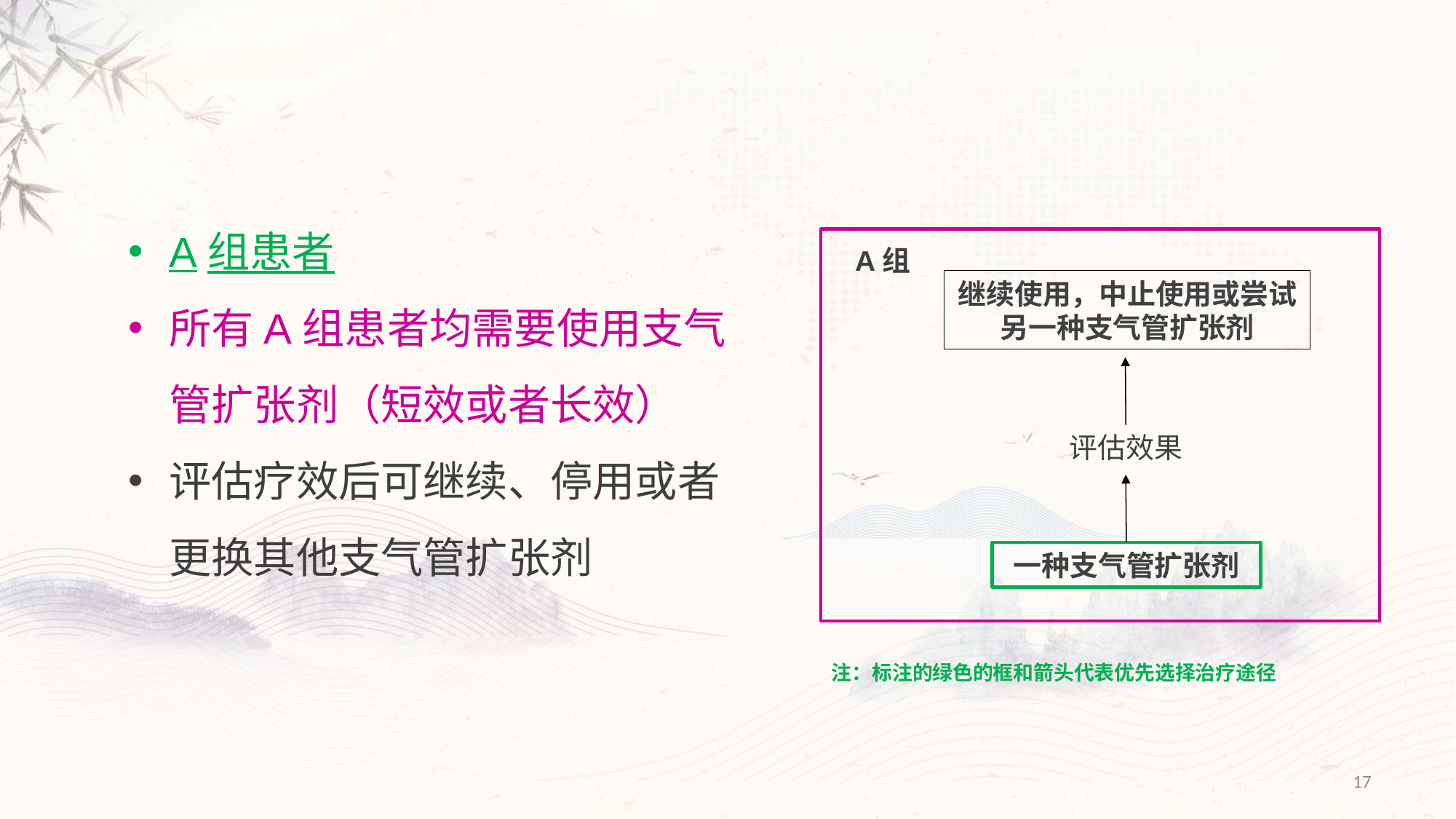

A组患者
所有A组患者均需要使用支气管扩张剂（短效或者长效）
评估疗效后可继续、停用或者更换其他支气管扩张剂

A组
继续使用，中止使用或尝试另一种支气管扩张剂
评估效果
一种支气管扩张剂
注：标注的绿色的框和箭头代表优先选择治疗途径
17